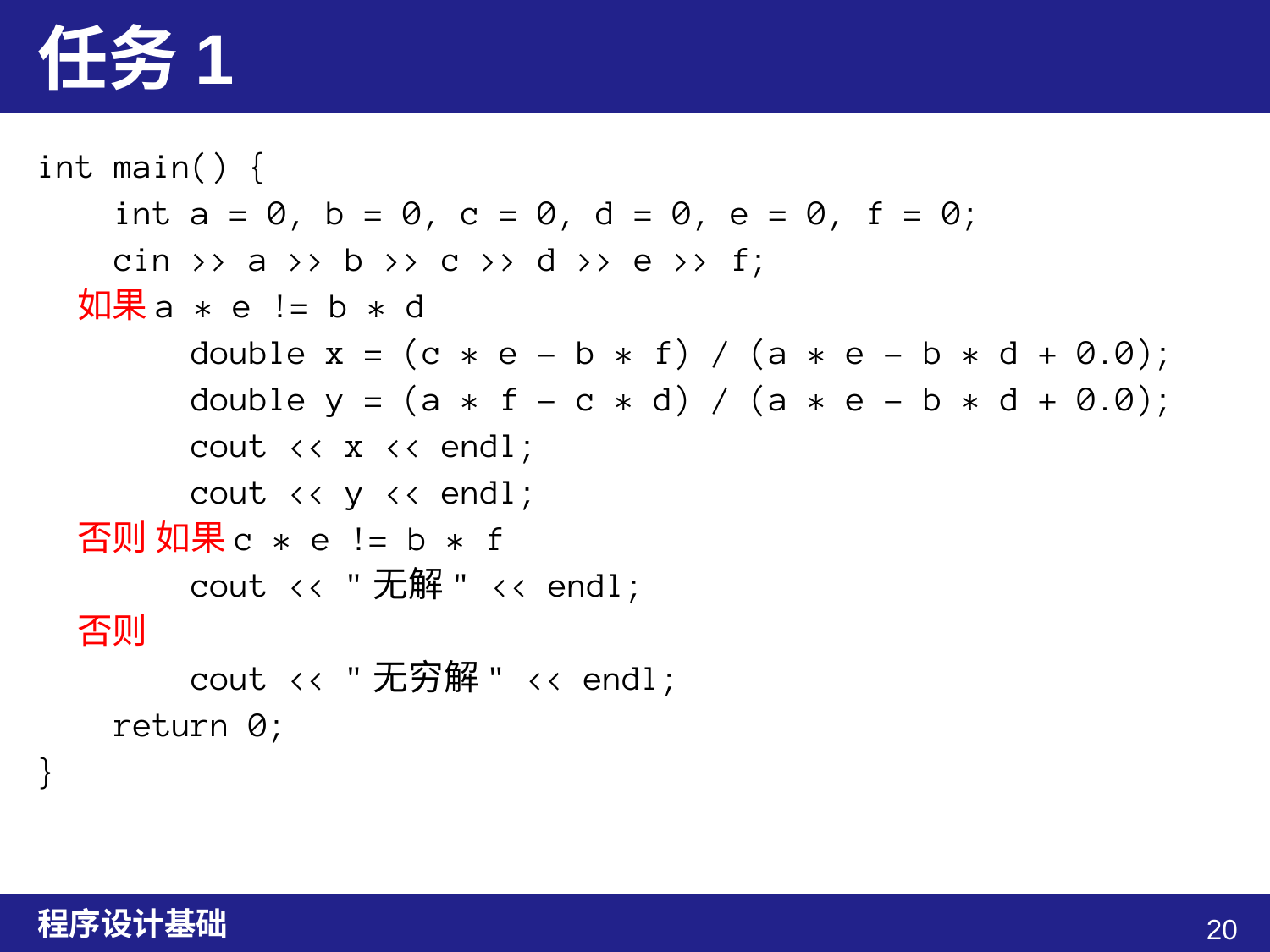

# 任务1
int main() {
    int a = 0, b = 0, c = 0, d = 0, e = 0, f = 0;
    cin >> a >> b >> c >> d >> e >> f;
    如果a * e != b * d
        double x = (c * e - b * f) / (a * e - b * d + 0.0);
        double y = (a * f - c * d) / (a * e - b * d + 0.0);
        cout << x << endl;
        cout << y << endl;
    否则 如果c * e != b * f
        cout << "无解" << endl;
    否则
        cout << "无穷解" << endl;
    return 0;
}